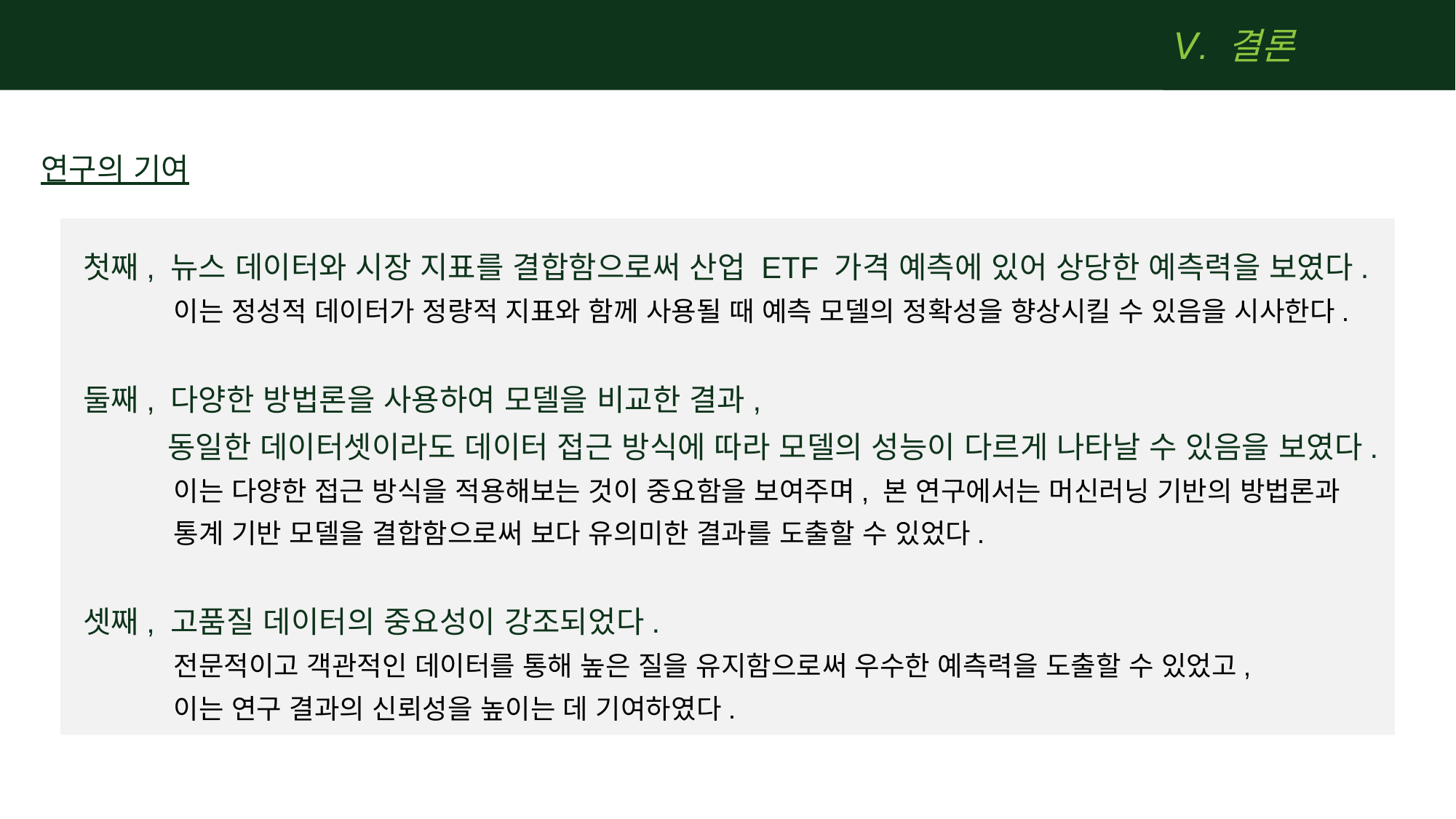

Ⅴ. 결론
연구의 기여

첫째, 뉴스 데이터와 시장 지표를 결합함으로써 산업 ETF 가격 예측에 있어 상당한 예측력을 보였다.
           이는 정성적 데이터가 정량적 지표와 함께 사용될 때 예측 모델의 정확성을 향상시킬 수 있음을 시사한다.

둘째, 다양한 방법론을 사용하여 모델을 비교한 결과,
         동일한 데이터셋이라도 데이터 접근 방식에 따라 모델의 성능이 다르게 나타날 수 있음을 보였다.
           이는 다양한 접근 방식을 적용해보는 것이 중요함을 보여주며, 본 연구에서는 머신러닝 기반의 방법론과
           통계 기반 모델을 결합함으로써 보다 유의미한 결과를 도출할 수 있었다.

셋째, 고품질 데이터의 중요성이 강조되었다.
           전문적이고 객관적인 데이터를 통해 높은 질을 유지함으로써 우수한 예측력을 도출할 수 있었고,
           이는 연구 결과의 신뢰성을 높이는 데 기여하였다.